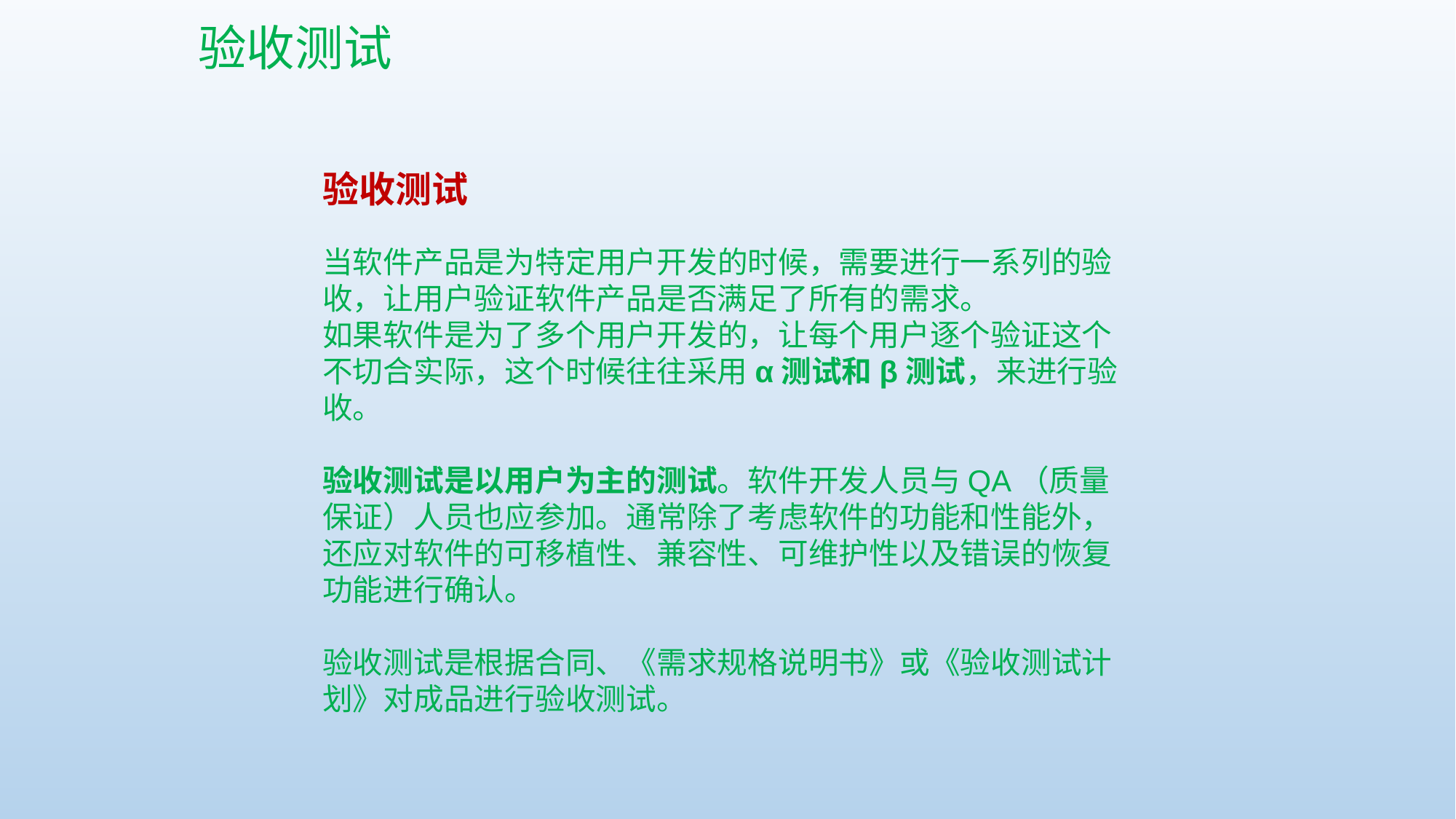

验收测试
验收测试

当软件产品是为特定用户开发的时候，需要进行一系列的验收，让用户验证软件产品是否满足了所有的需求。
如果软件是为了多个用户开发的，让每个用户逐个验证这个不切合实际，这个时候往往采用α测试和β测试，来进行验收。

验收测试是以用户为主的测试。软件开发人员与QA（质量保证）人员也应参加。通常除了考虑软件的功能和性能外，还应对软件的可移植性、兼容性、可维护性以及错误的恢复功能进行确认。

验收测试是根据合同、《需求规格说明书》或《验收测试计划》对成品进行验收测试。